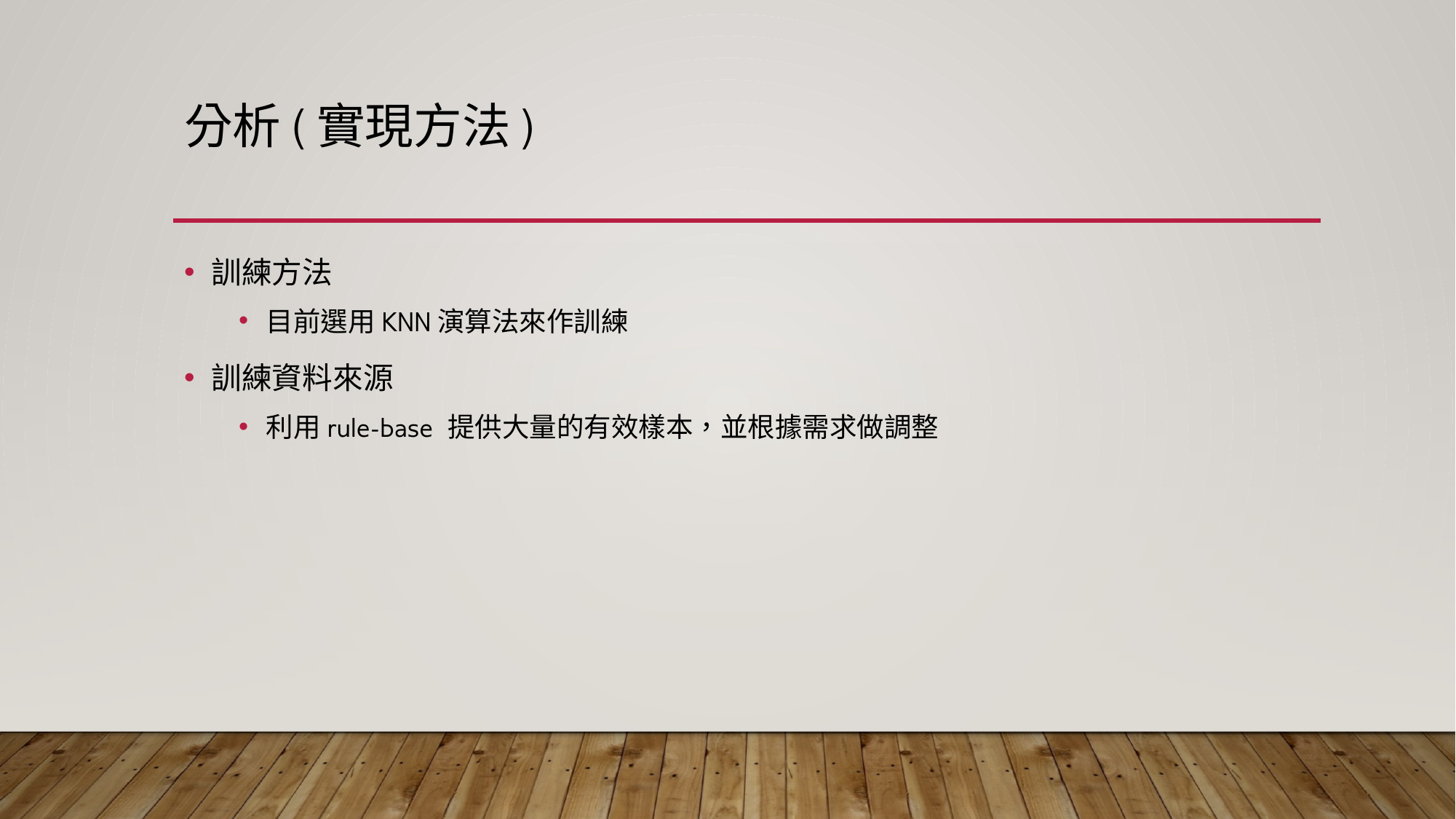

# 分析(實現方法)
訓練方法
目前選用KNN演算法來作訓練
訓練資料來源
利用rule-base 提供大量的有效樣本，並根據需求做調整